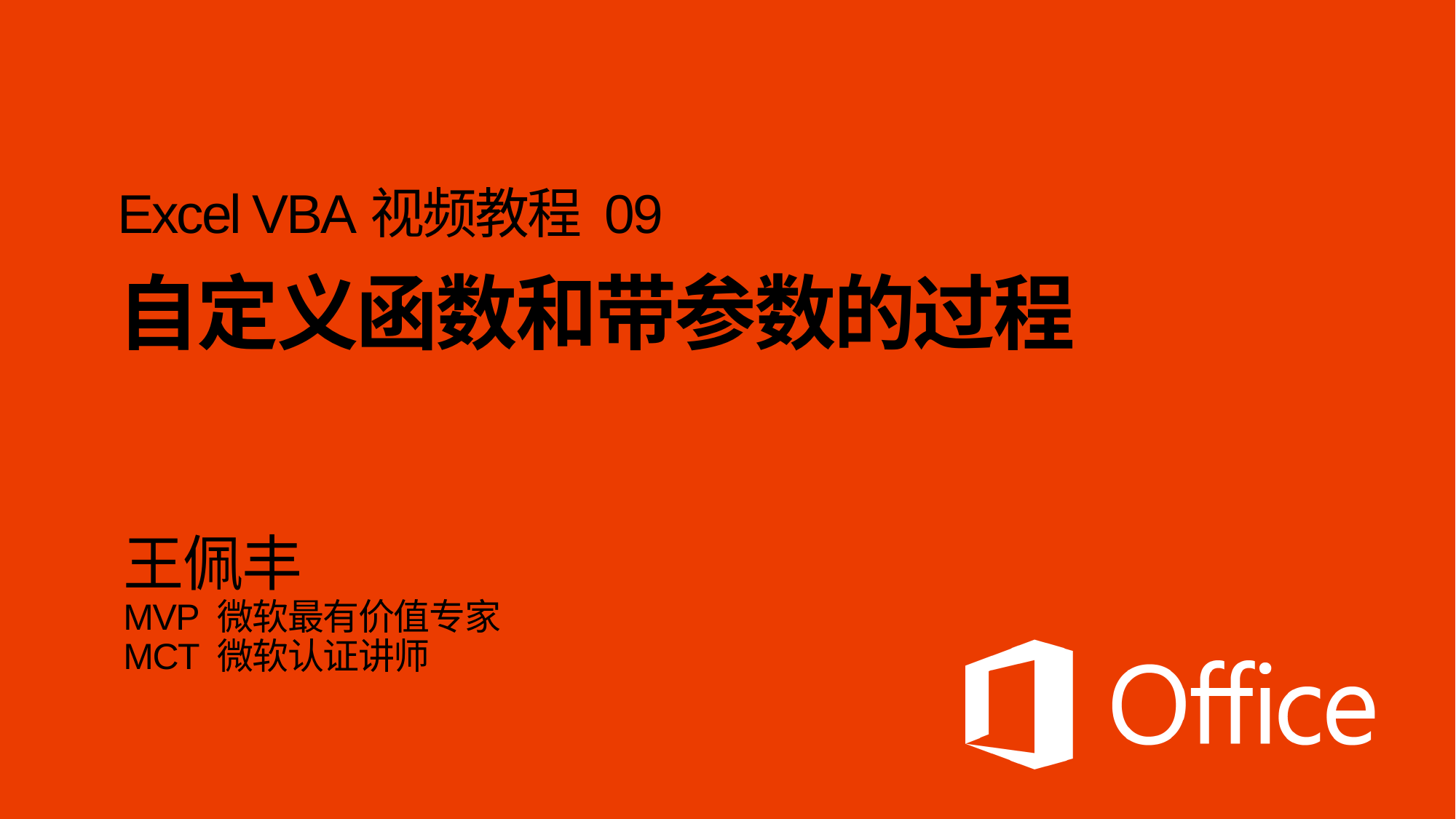

# Excel VBA视频教程 09 自定义函数和带参数的过程
王佩丰
MVP 微软最有价值专家
MCT 微软认证讲师